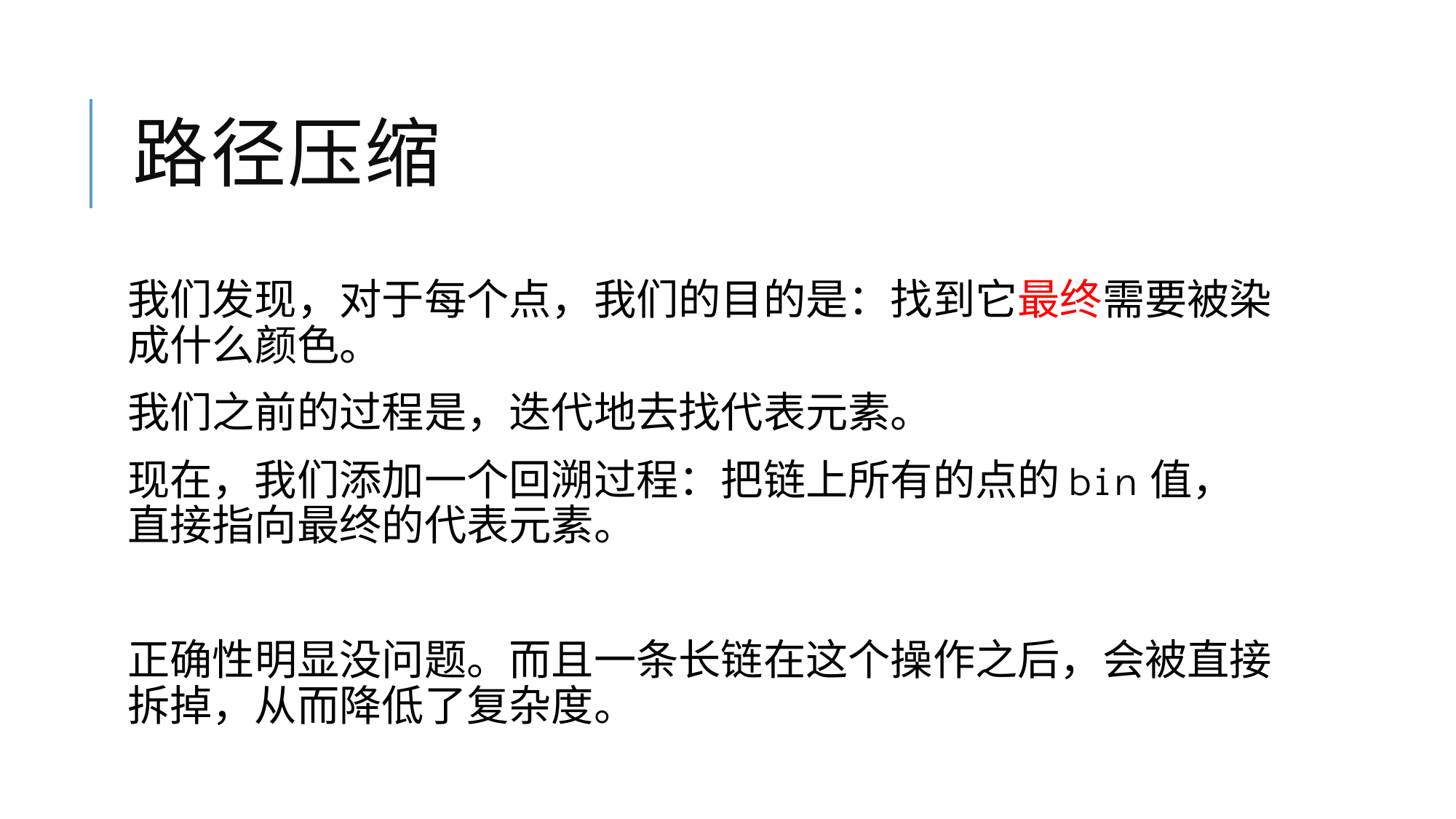

# 路径压缩
我们发现，对于每个点，我们的目的是：找到它最终需要被染成什么颜色。
我们之前的过程是，迭代地去找代表元素。
现在，我们添加一个回溯过程：把链上所有的点的bin值，直接指向最终的代表元素。

正确性明显没问题。而且一条长链在这个操作之后，会被直接拆掉，从而降低了复杂度。